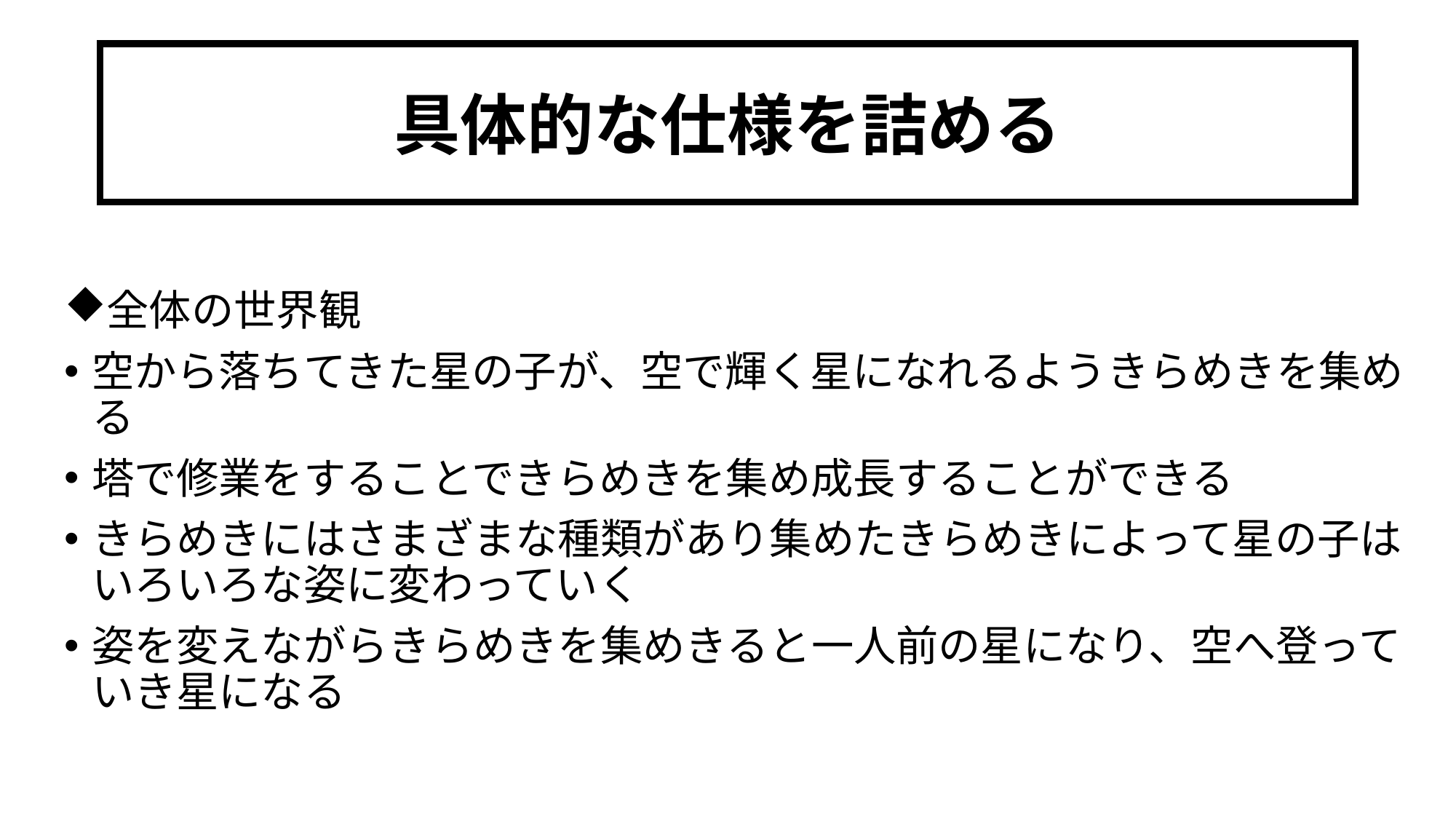

# 具体的な仕様を詰める

全体の世界観
空から落ちてきた星の子が、空で輝く星になれるようきらめきを集める
塔で修業をすることできらめきを集め成長することができる
きらめきにはさまざまな種類があり集めたきらめきによって星の子はいろいろな姿に変わっていく
姿を変えながらきらめきを集めきると一人前の星になり、空へ登っていき星になる